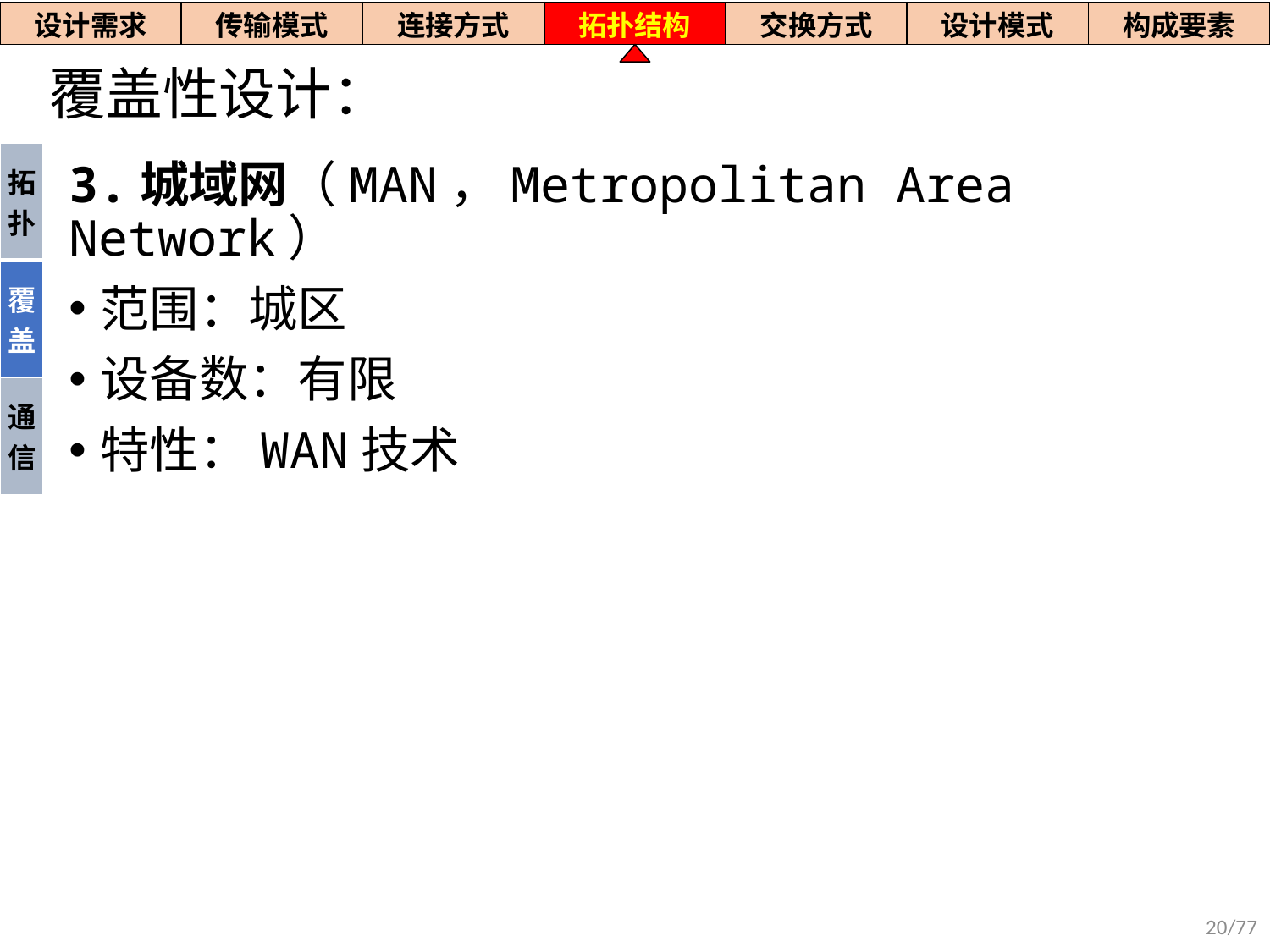

| 设计需求 | 传输模式 | 连接方式 | 拓扑结构 | 交换方式 | 设计模式 | 构成要素 |
| --- | --- | --- | --- | --- | --- | --- |

# 覆盖性设计：
| 拓扑 |
| --- |
| 覆盖 |
| 通信 |
3.城域网（MAN，Metropolitan Area Network）
范围：城区
设备数：有限
特性：WAN技术

20/77